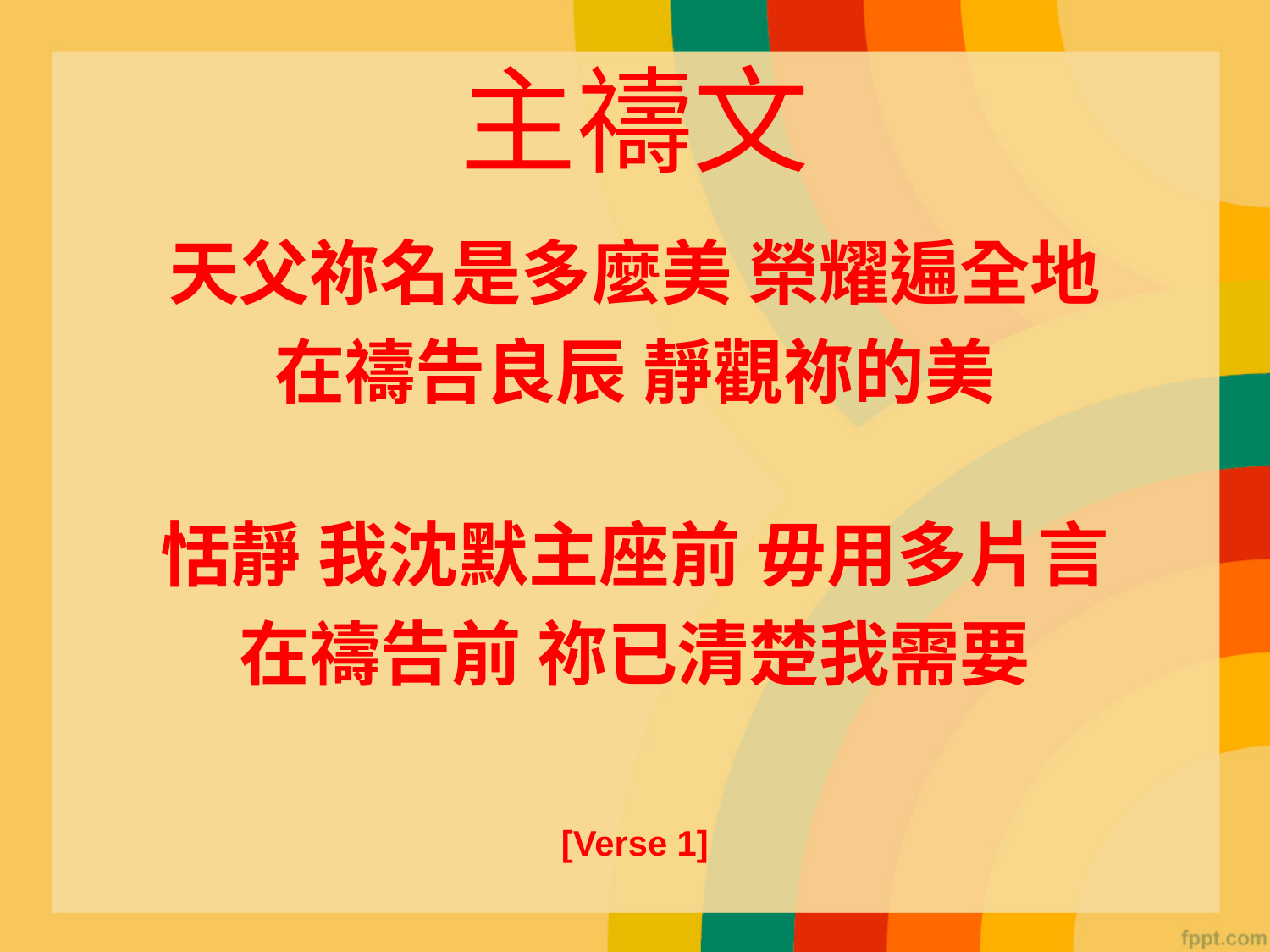

# 主禱文
天父祢名是多麼美 榮耀遍全地
在禱告良辰 靜觀祢的美
恬靜 我沈默主座前 毋用多片言
在禱告前 祢已清楚我需要

[Verse 1]